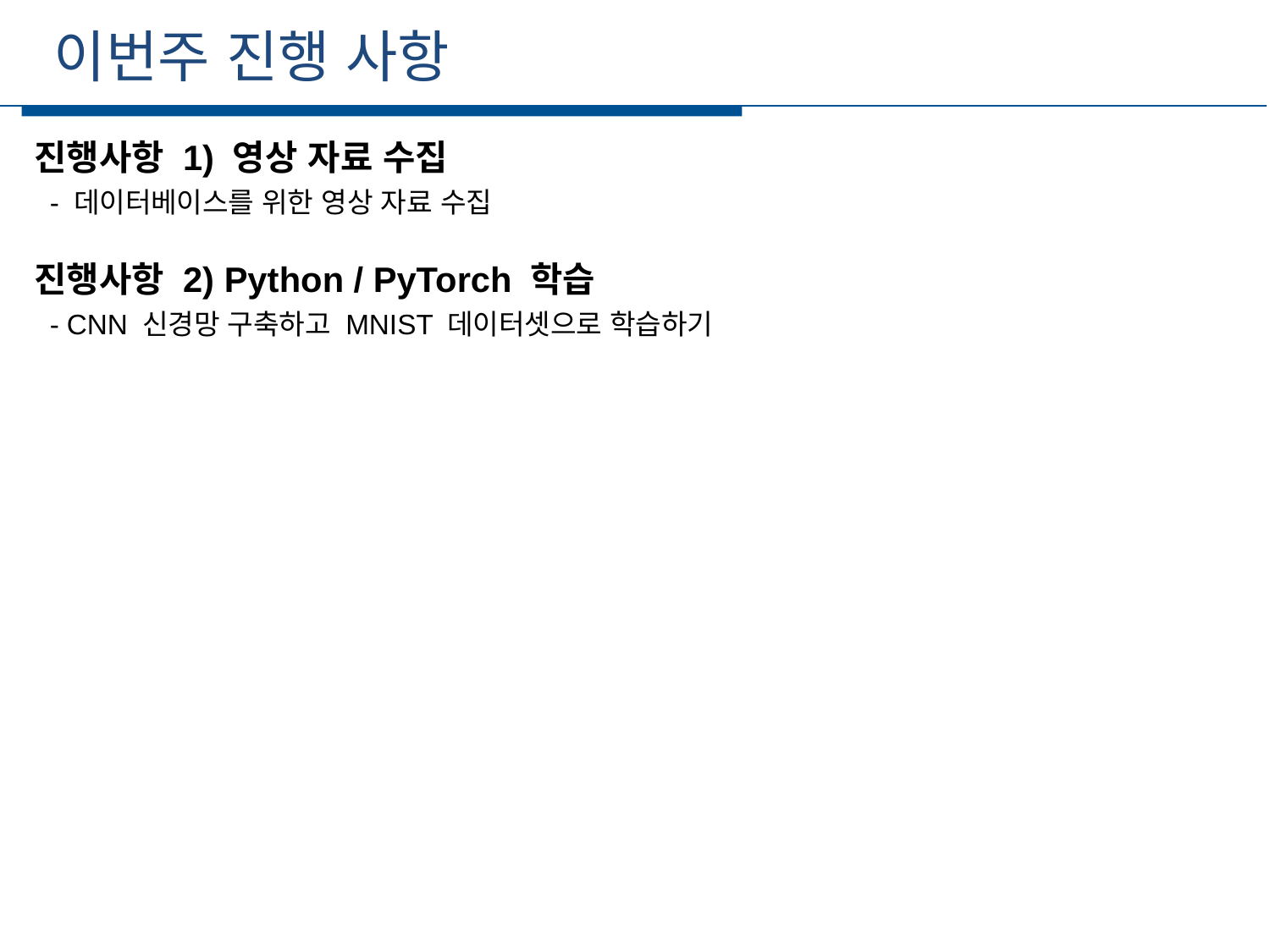

이번주 진행 사항
세부일정

진행사항 1) 영상 자료 수집
  - 데이터베이스를 위한 영상 자료 수집

진행사항 2) Python / PyTorch 학습
  - CNN 신경망 구축하고 MNIST 데이터셋으로 학습하기